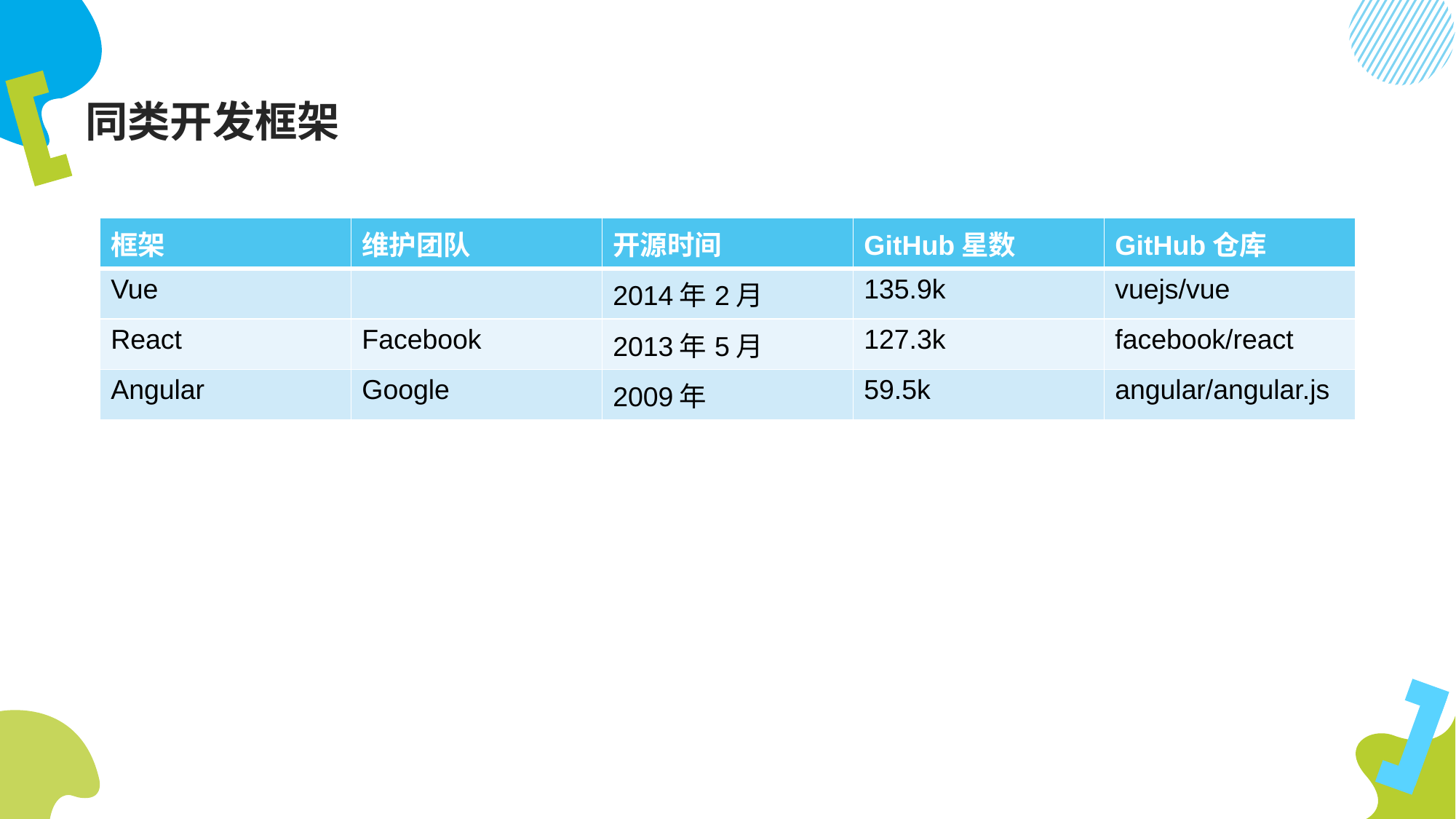

# 同类开发框架
| 框架 | 维护团队 | 开源时间 | GitHub星数 | GitHub仓库 |
| --- | --- | --- | --- | --- |
| Vue |  | 2014年2月 | 135.9k | vuejs/vue |
| React | Facebook | 2013年5月 | 127.3k | facebook/react |
| Angular | Google | 2009年 | 59.5k | angular/angular.js |